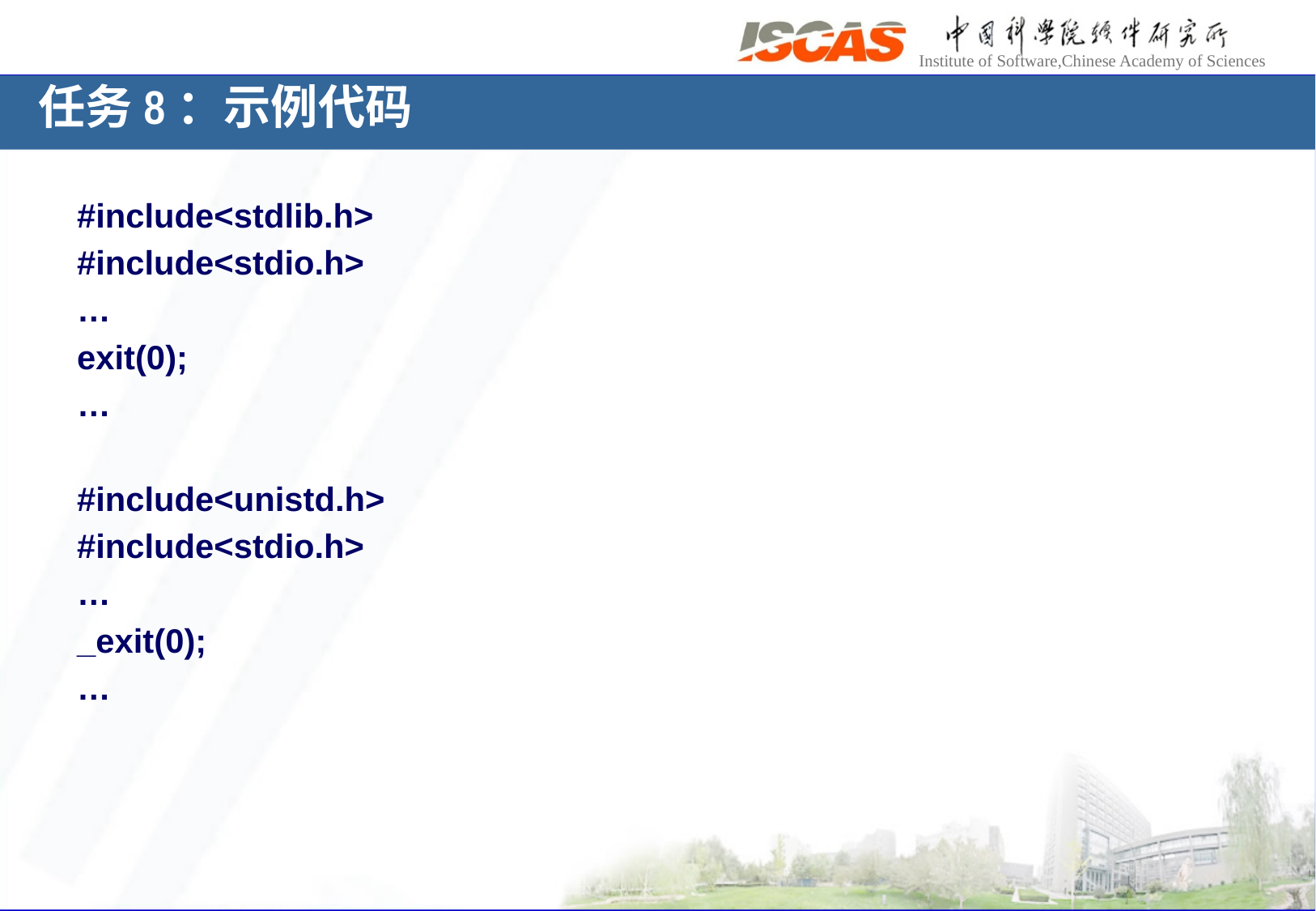

# 任务8：示例代码
#include<stdlib.h>
#include<stdio.h>
…
exit(0);
…

#include<unistd.h>
#include<stdio.h>
…
_exit(0);
…